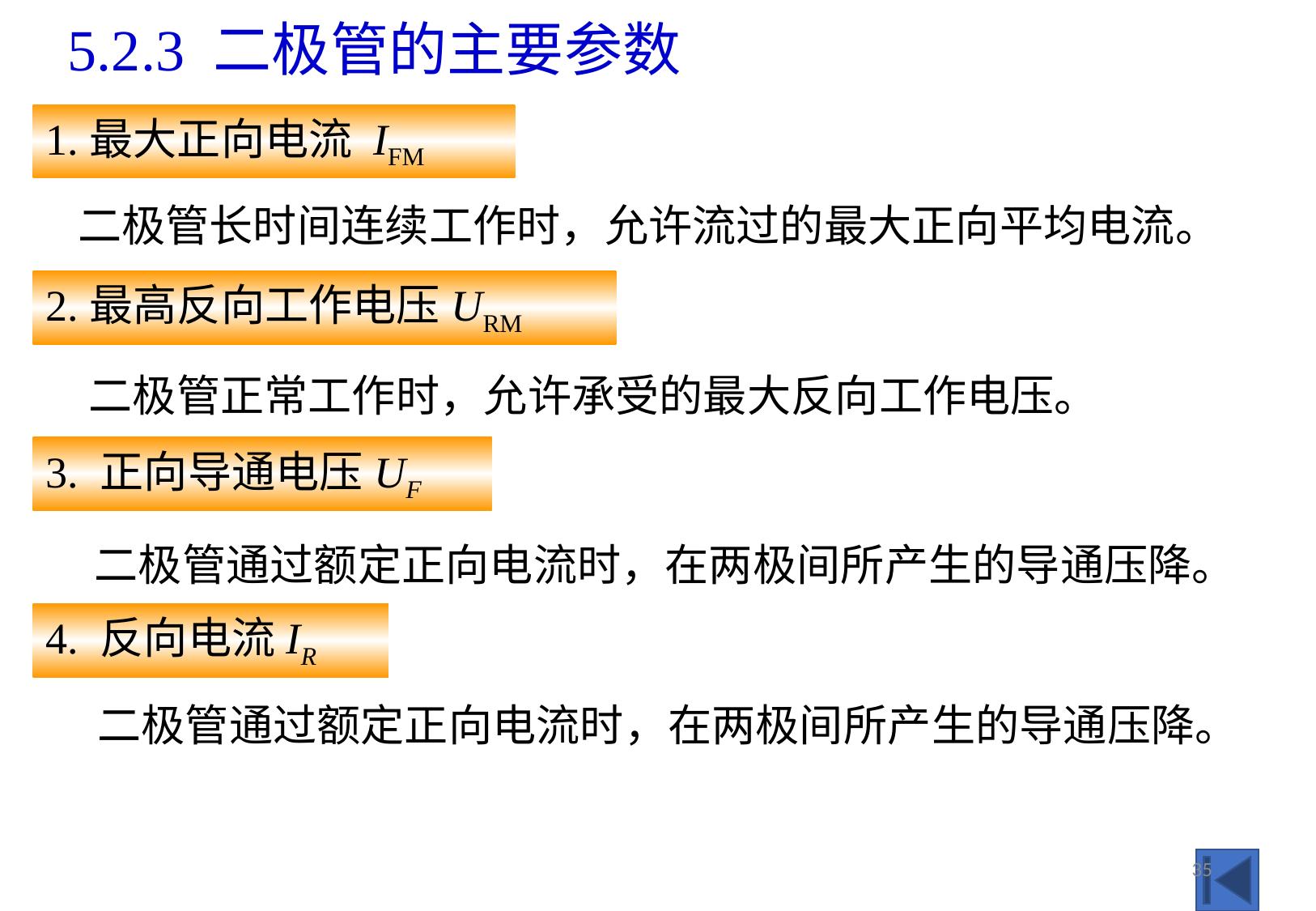

5.2.3 二极管的主要参数
1.最大正向电流 IFM
二极管长时间连续工作时，允许流过的最大正向平均电流。
2.最高反向工作电压URM
二极管正常工作时，允许承受的最大反向工作电压。
3. 正向导通电压UF
二极管通过额定正向电流时，在两极间所产生的导通压降。
4. 反向电流IR
二极管通过额定正向电流时，在两极间所产生的导通压降。
35